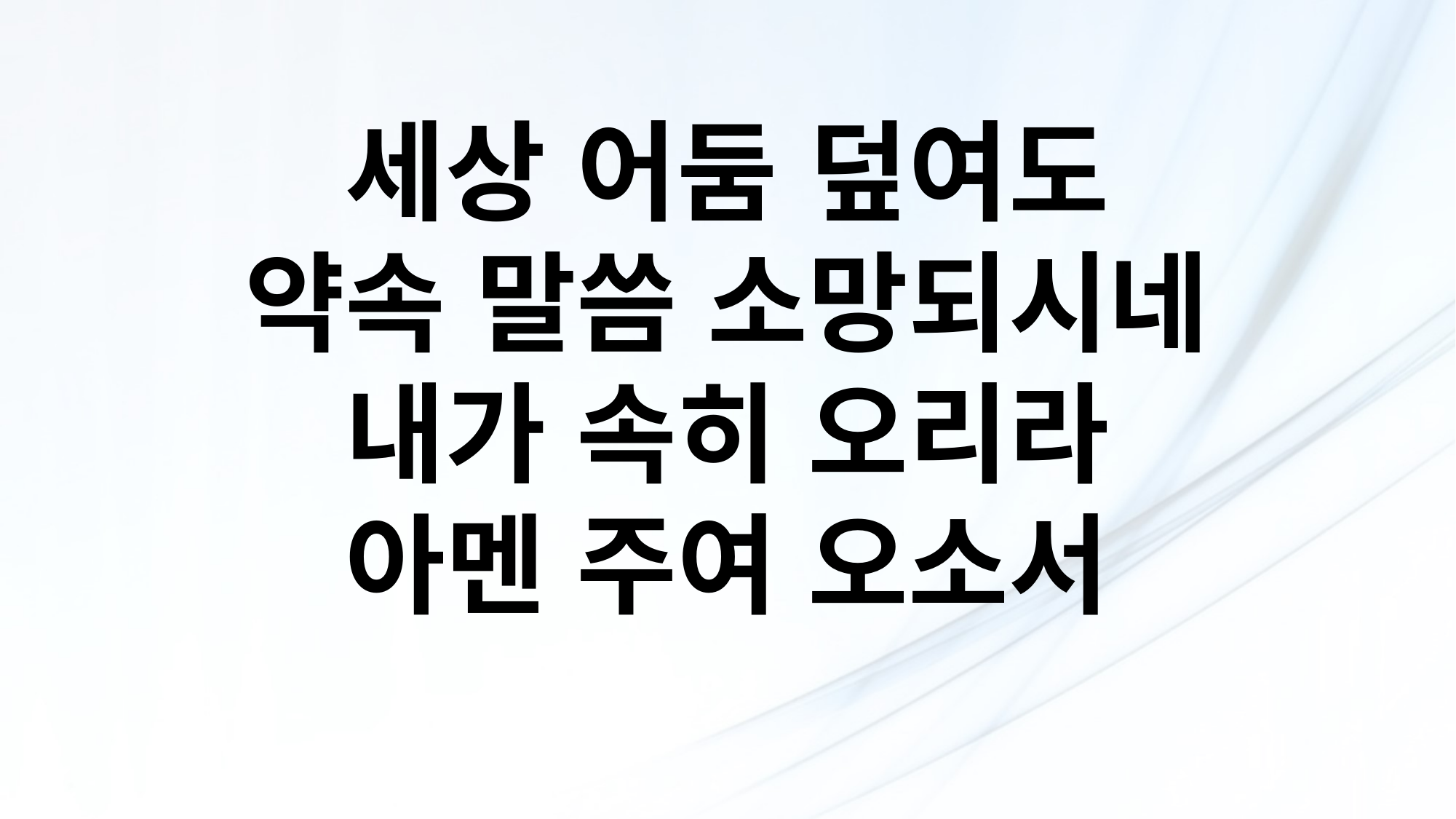

세상 어둠 덮여도
약속 말씀 소망되시네
내가 속히 오리라
아멘 주여 오소서